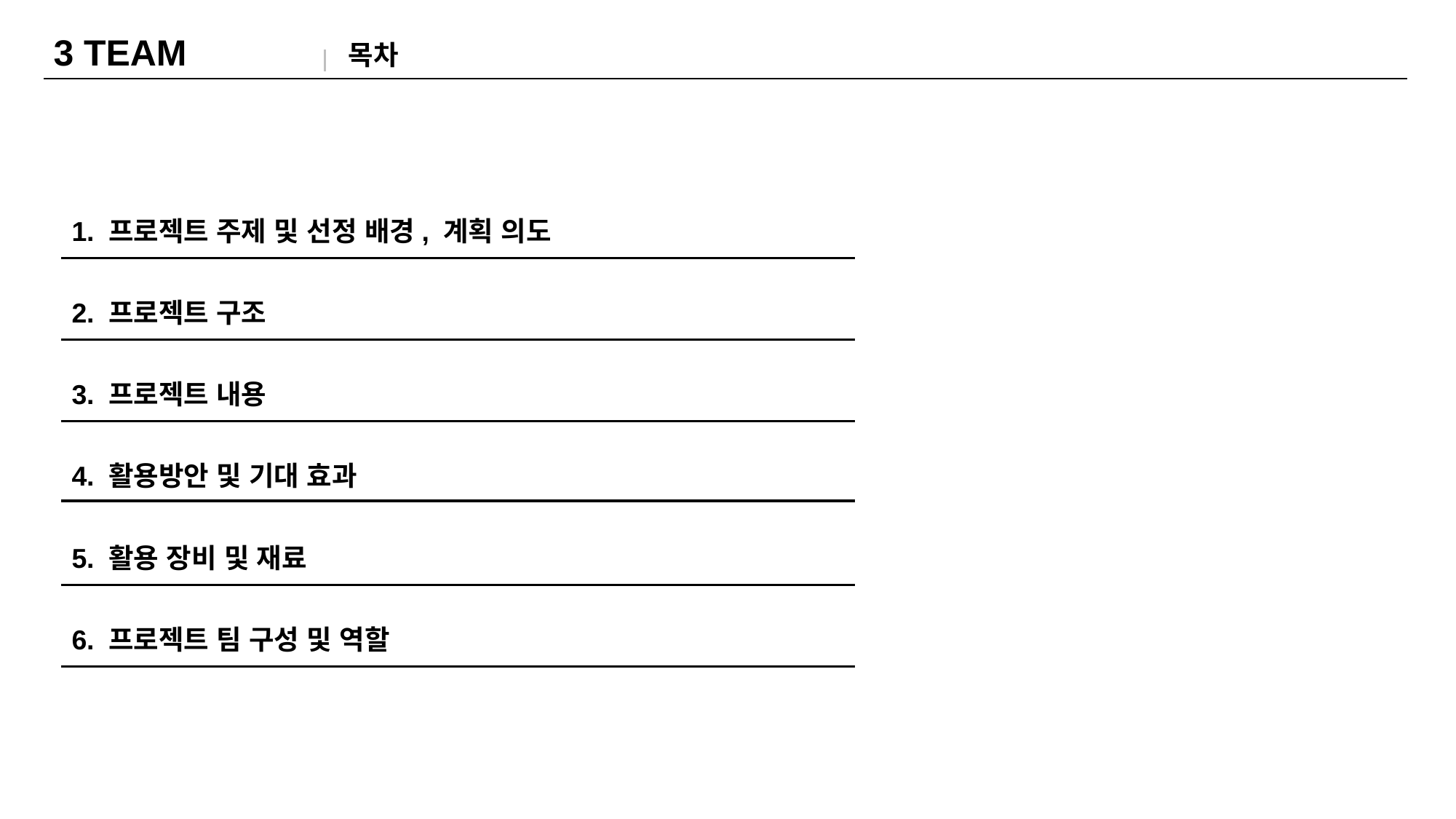

| 3 TEAM |
| --- |
목차
1. 프로젝트 주제 및 선정 배경, 계획 의도
2. 프로젝트 구조
3. 프로젝트 내용
4. 활용방안 및 기대 효과
5. 활용 장비 및 재료
6. 프로젝트 팀 구성 및 역할